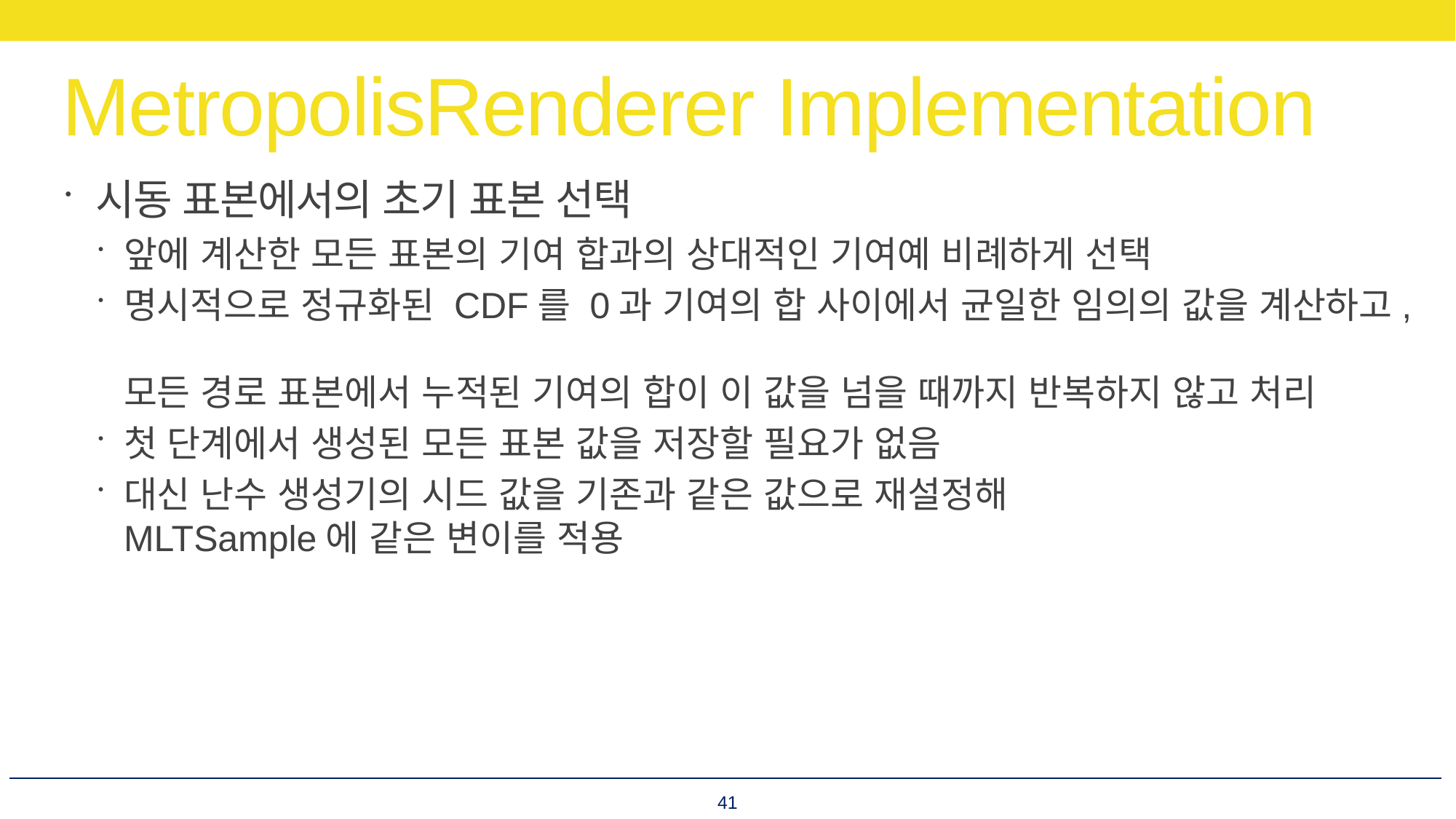

# MetropolisRenderer Implementation
시동 표본에서의 초기 표본 선택
앞에 계산한 모든 표본의 기여 합과의 상대적인 기여예 비례하게 선택
명시적으로 정규화된 CDF를 0과 기여의 합 사이에서 균일한 임의의 값을 계산하고,
모든 경로 표본에서 누적된 기여의 합이 이 값을 넘을 때까지 반복하지 않고 처리
첫 단계에서 생성된 모든 표본 값을 저장할 필요가 없음
대신 난수 생성기의 시드 값을 기존과 같은 값으로 재설정해
MLTSample에 같은 변이를 적용
41